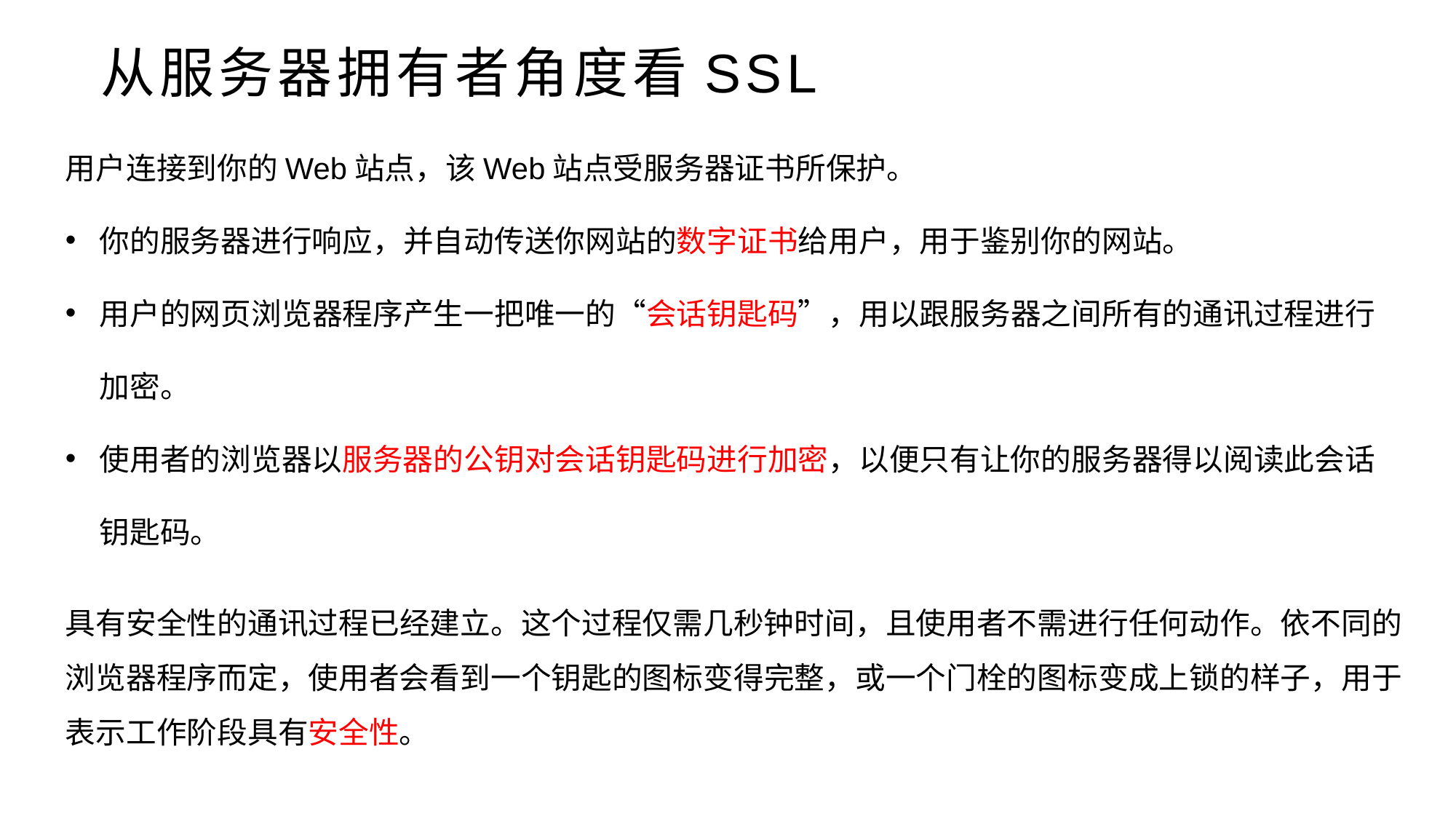

从服务器拥有者角度看SSL
用户连接到你的Web站点，该Web站点受服务器证书所保护。
你的服务器进行响应，并自动传送你网站的数字证书给用户，用于鉴别你的网站。
用户的网页浏览器程序产生一把唯一的“会话钥匙码”，用以跟服务器之间所有的通讯过程进行加密。
使用者的浏览器以服务器的公钥对会话钥匙码进行加密，以便只有让你的服务器得以阅读此会话钥匙码。

具有安全性的通讯过程已经建立。这个过程仅需几秒钟时间，且使用者不需进行任何动作。依不同的浏览器程序而定，使用者会看到一个钥匙的图标变得完整，或一个门栓的图标变成上锁的样子，用于表示工作阶段具有安全性。